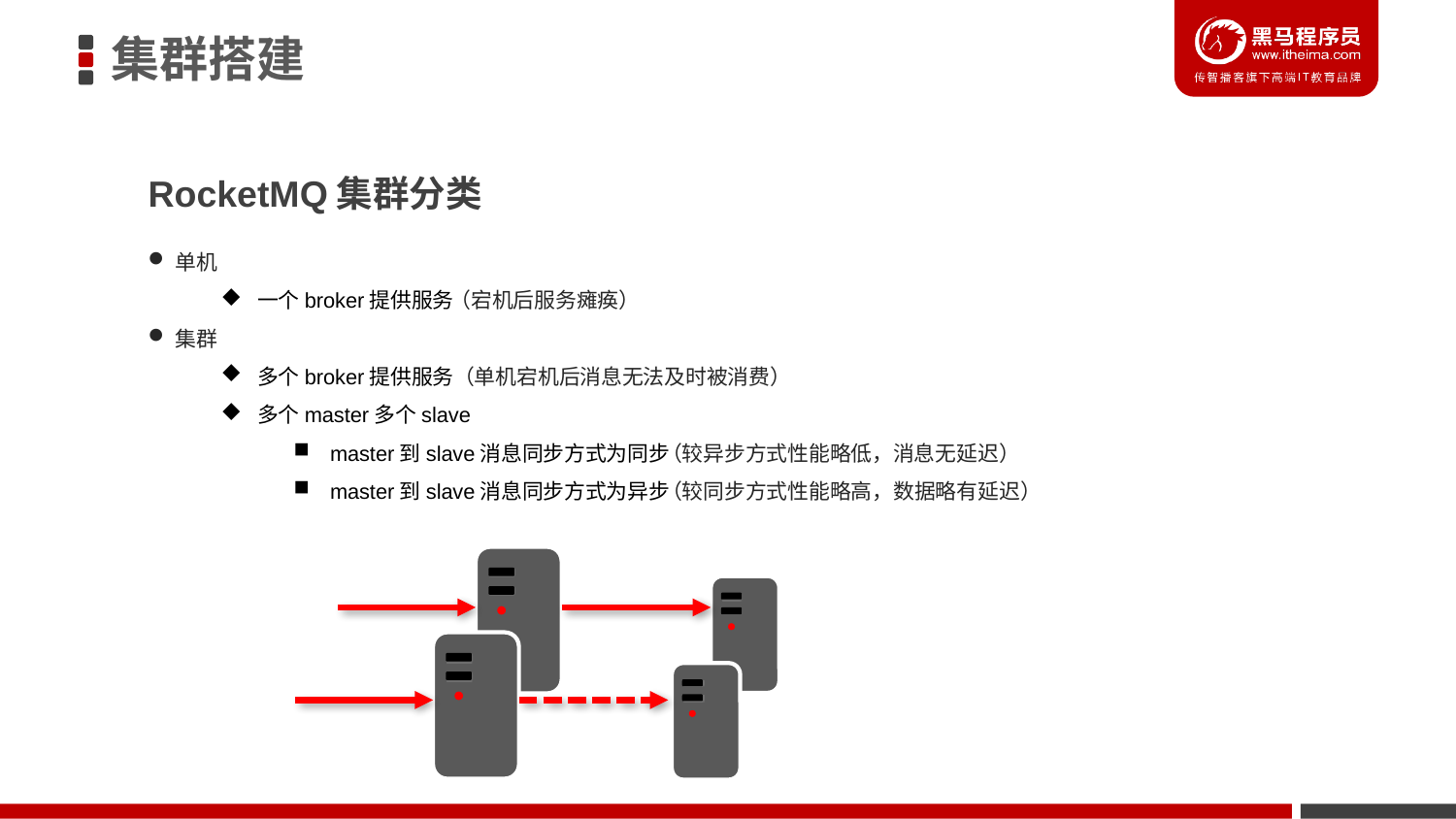

集群搭建
RocketMQ集群分类
单机
一个broker提供服务
集群
多个broker提供服务
多个master多个slave
master到slave消息同步方式为同步
master到slave消息同步方式为异步
（宕机后服务瘫痪）
（单机宕机后消息无法及时被消费）
（较异步方式性能略低，消息无延迟）
（较同步方式性能略高，数据略有延迟）